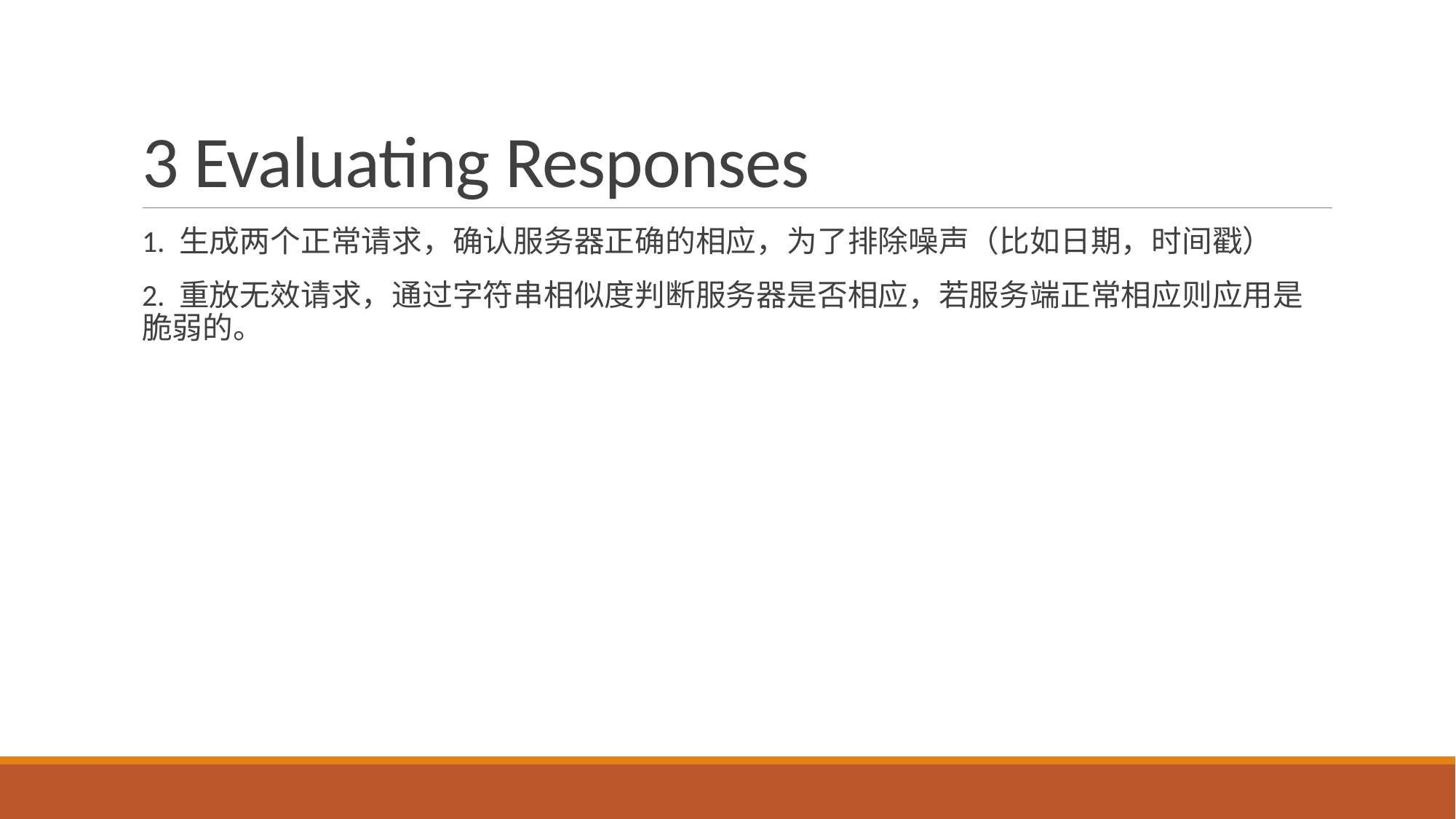

# 3 Evaluating Responses
1. 生成两个正常请求，确认服务器正确的相应，为了排除噪声（比如日期，时间戳）
2. 重放无效请求，通过字符串相似度判断服务器是否相应，若服务端正常相应则应用是脆弱的。